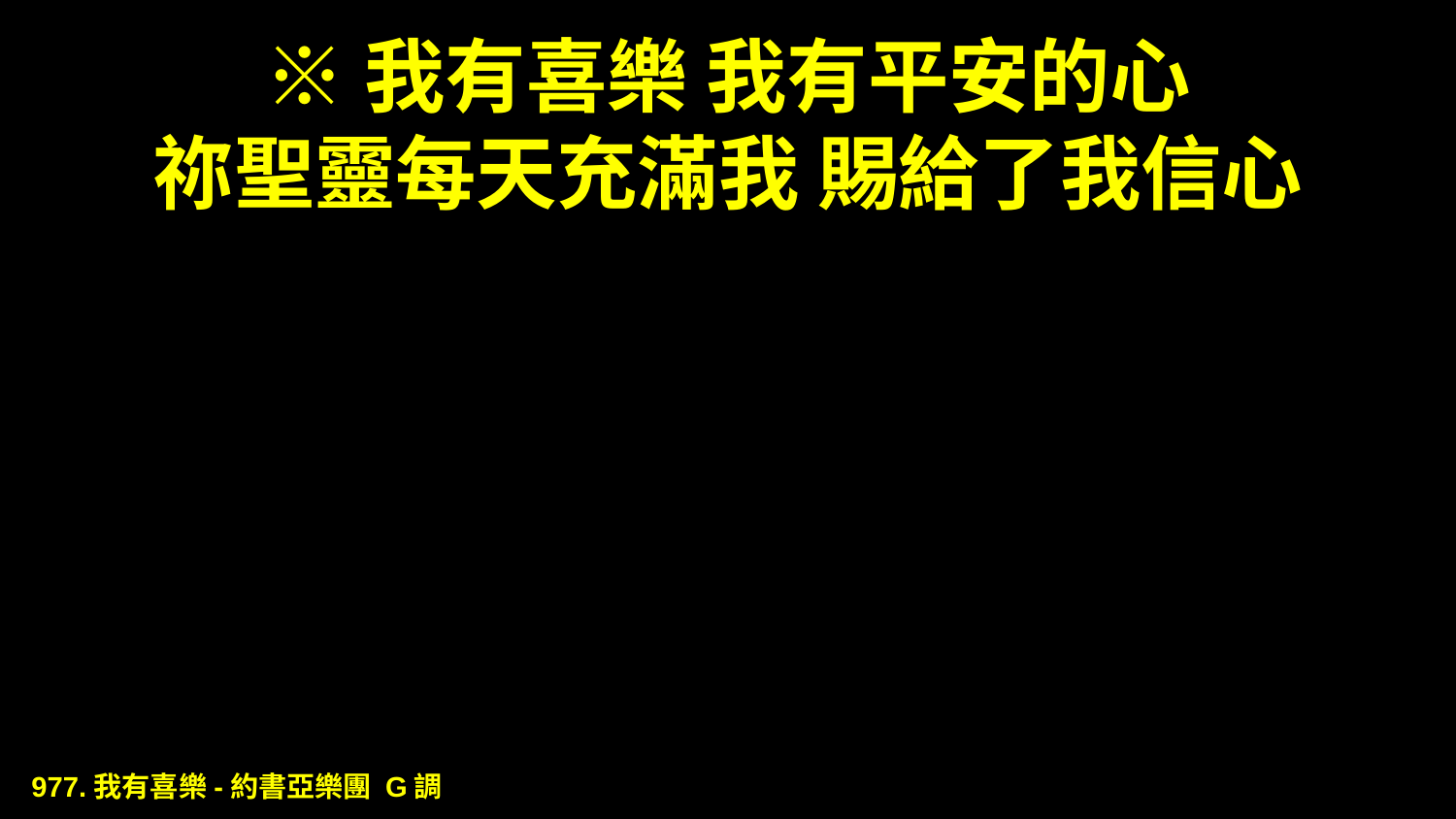

# ※我有喜樂 我有平安的心 祢聖靈每天充滿我 賜給了我信心
977.我有喜樂-約書亞樂團 G調